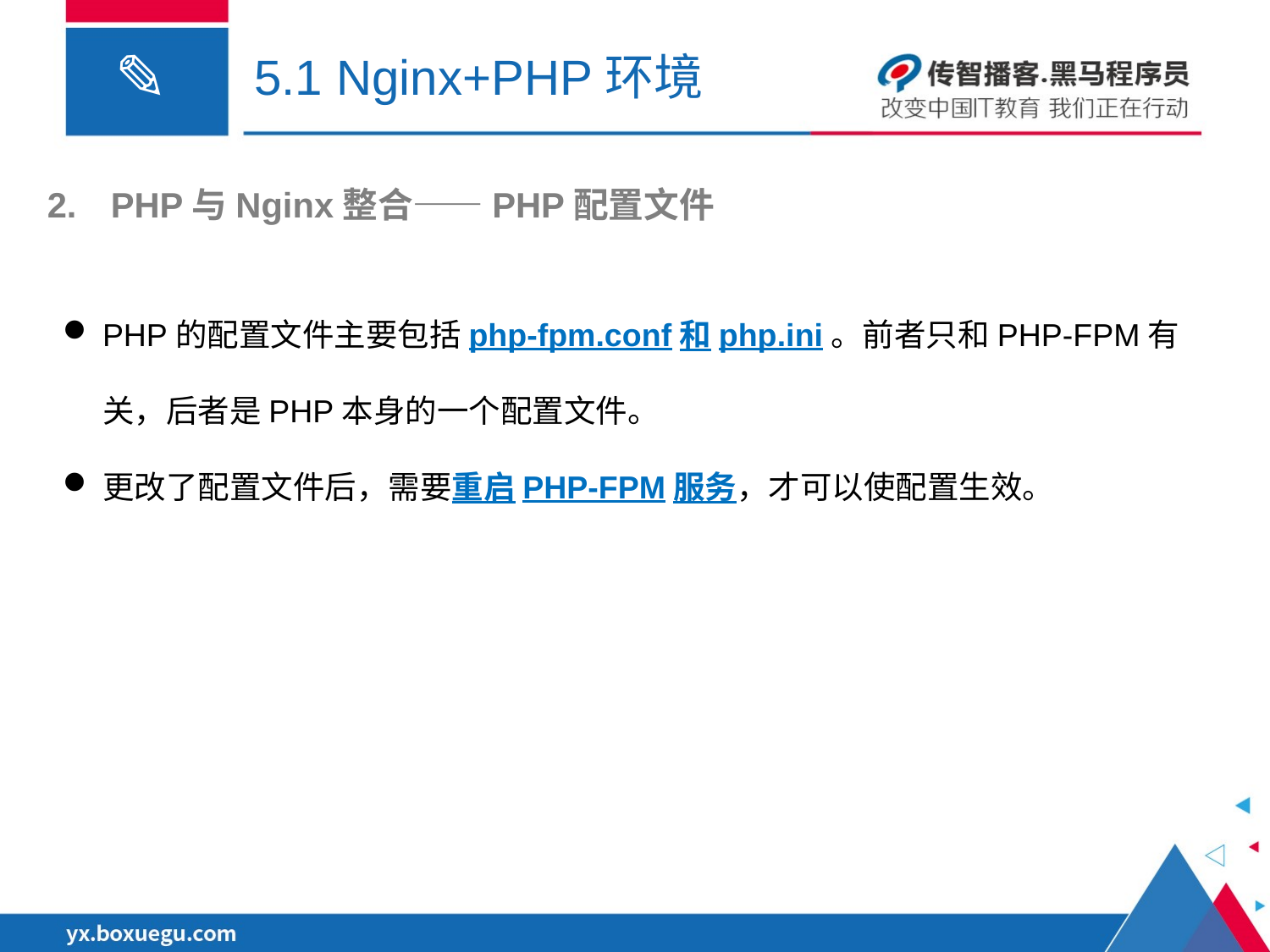

# 5.1 Nginx+PHP环境
PHP与Nginx整合——PHP配置文件
PHP的配置文件主要包括php-fpm.conf和php.ini。前者只和PHP-FPM有关，后者是PHP本身的一个配置文件。
更改了配置文件后，需要重启PHP-FPM服务，才可以使配置生效。